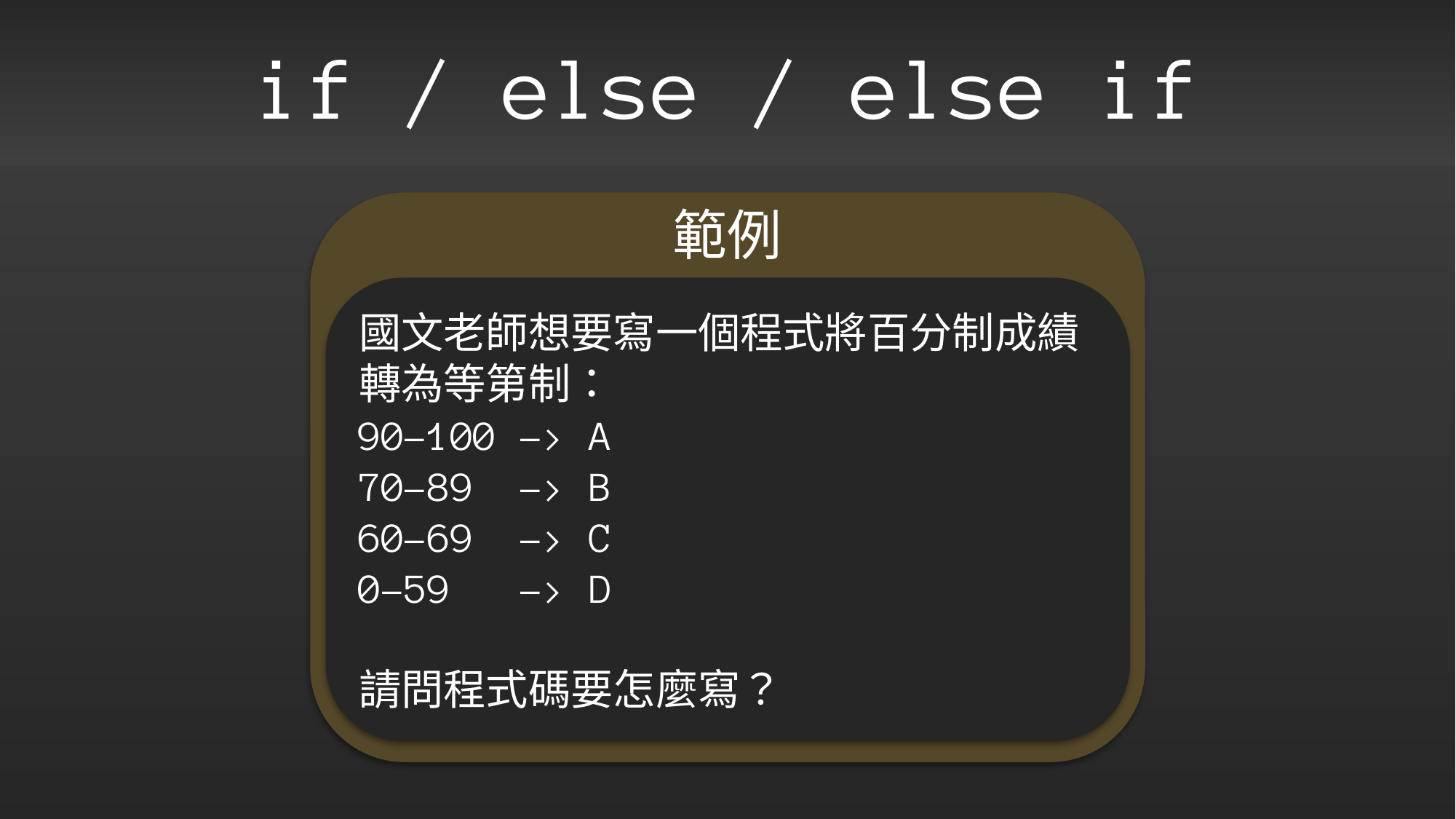

if / else / else if

範例
國文老師想要寫一個程式將百分制成績轉為等第制：
90-100 -> A
70-89  -> B
60-69  -> C
0-59   -> D

請問程式碼要怎麼寫？